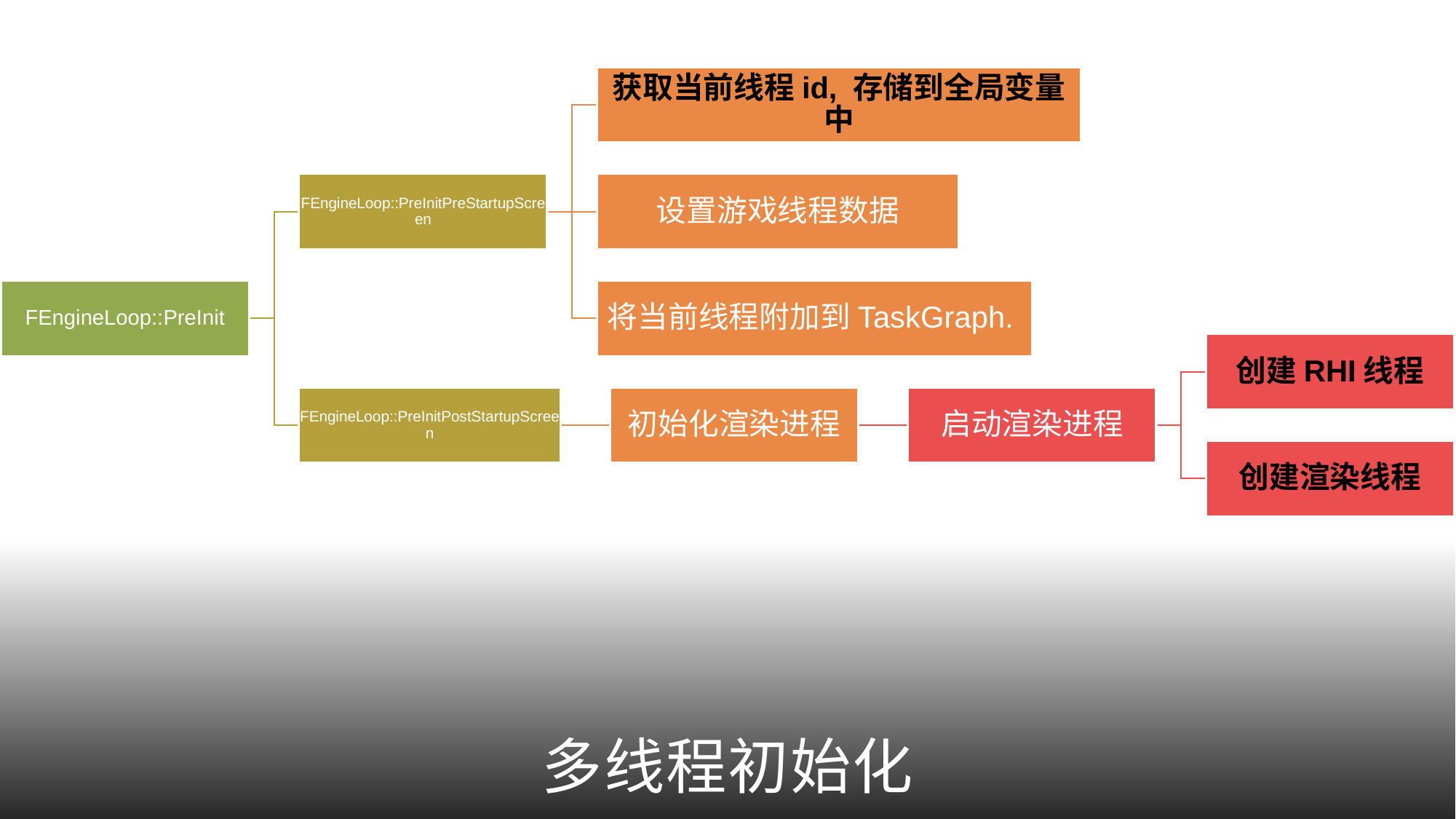

FEngineLoop::PreInit
FEngineLoop::PreInitPreStartupScreen
获取当前线程id, 存储到全局变量中
设置游戏线程数据
将当前线程附加到TaskGraph.
FEngineLoop::PreInitPostStartupScreen
初始化渲染进程
启动渲染进程
创建RHI线程
创建渲染线程

# 多线程初始化